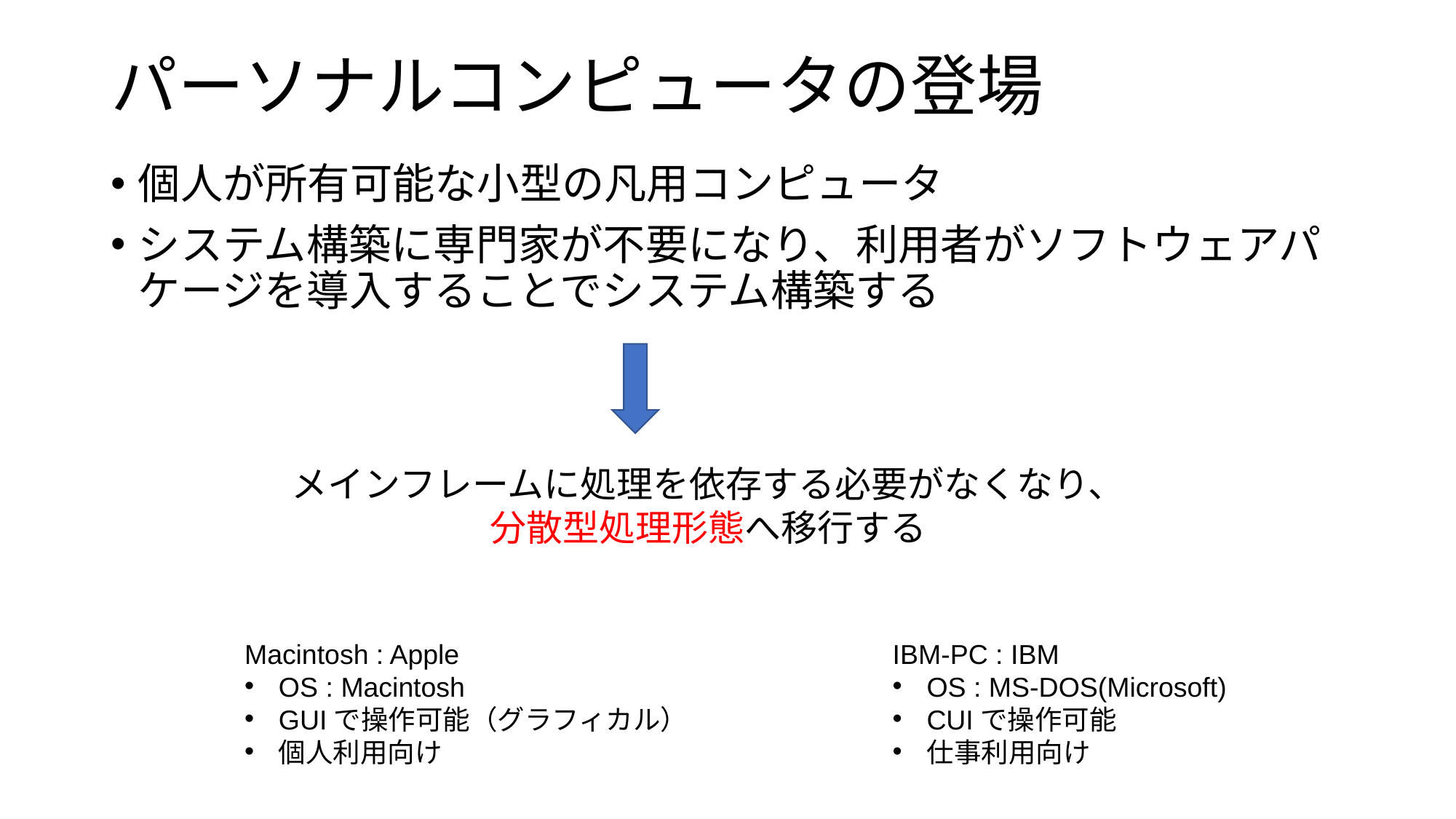

# パーソナルコンピュータの登場
個人が所有可能な小型の凡用コンピュータ
システム構築に専門家が不要になり、利用者がソフトウェアパケージを導入することでシステム構築する

メインフレームに処理を依存する必要がなくなり、
分散型処理形態へ移行する
Macintosh : Apple
OS : Macintosh
GUIで操作可能（グラフィカル）
個人利用向け
IBM-PC : IBM
OS : MS-DOS(Microsoft)
CUIで操作可能
仕事利用向け